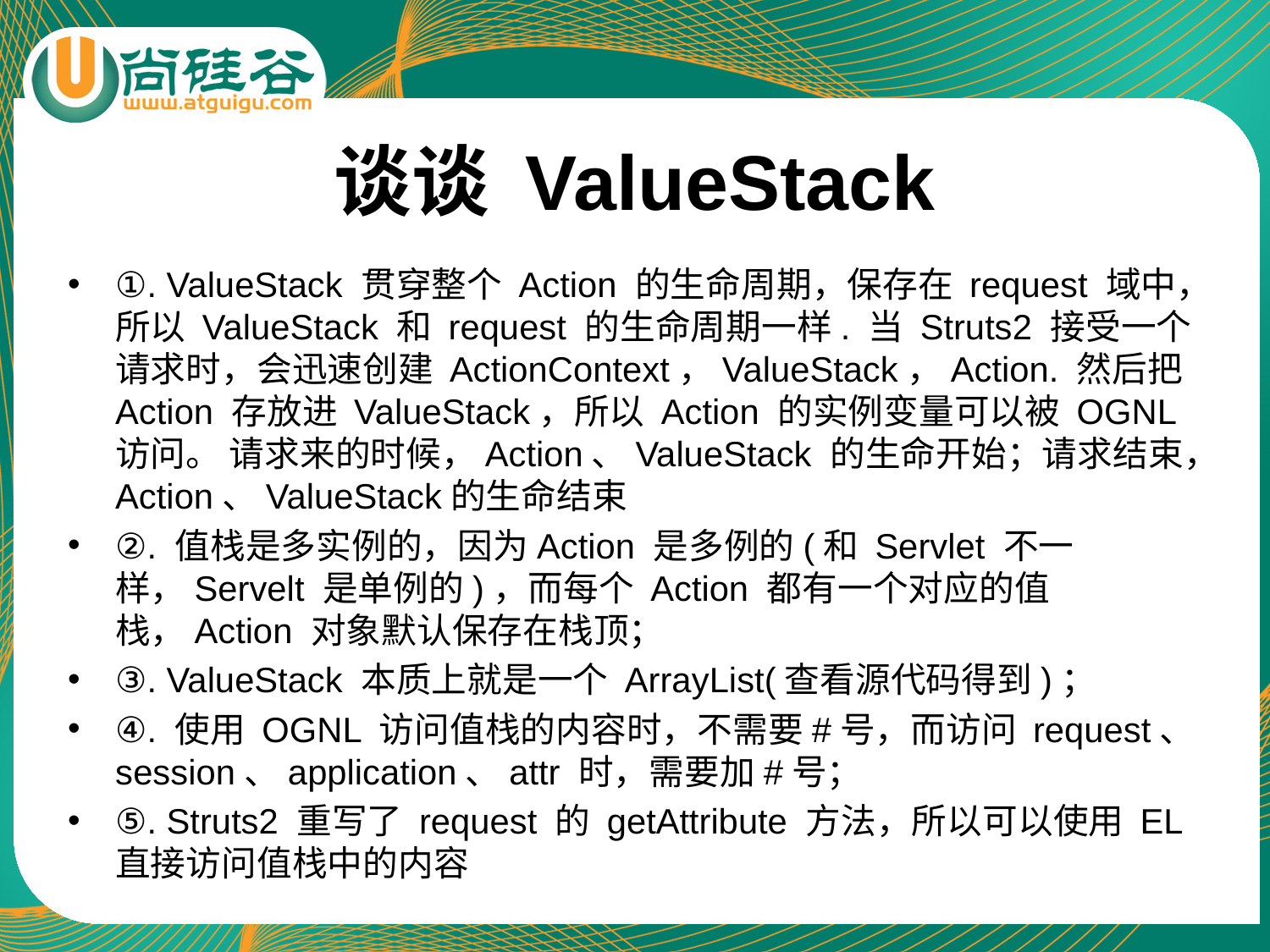

# 谈谈 ValueStack
①. ValueStack 贯穿整个 Action 的生命周期，保存在 request 域中，所以 ValueStack 和 request 的生命周期一样. 当 Struts2 接受一个请求时，会迅速创建 ActionContext，ValueStack，Action. 然后把 Action 存放进 ValueStack，所以 Action 的实例变量可以被 OGNL 访问。 请求来的时候，Action、ValueStack 的生命开始；请求结束，Action、ValueStack的生命结束
②. 值栈是多实例的，因为Action 是多例的(和 Servlet 不一样，Servelt 是单例的)，而每个 Action 都有一个对应的值栈，Action 对象默认保存在栈顶；
③. ValueStack 本质上就是一个 ArrayList(查看源代码得到)；
④. 使用 OGNL 访问值栈的内容时，不需要#号，而访问 request、session、application、attr 时，需要加#号；
⑤. Struts2 重写了 request 的 getAttribute 方法，所以可以使用 EL 直接访问值栈中的内容